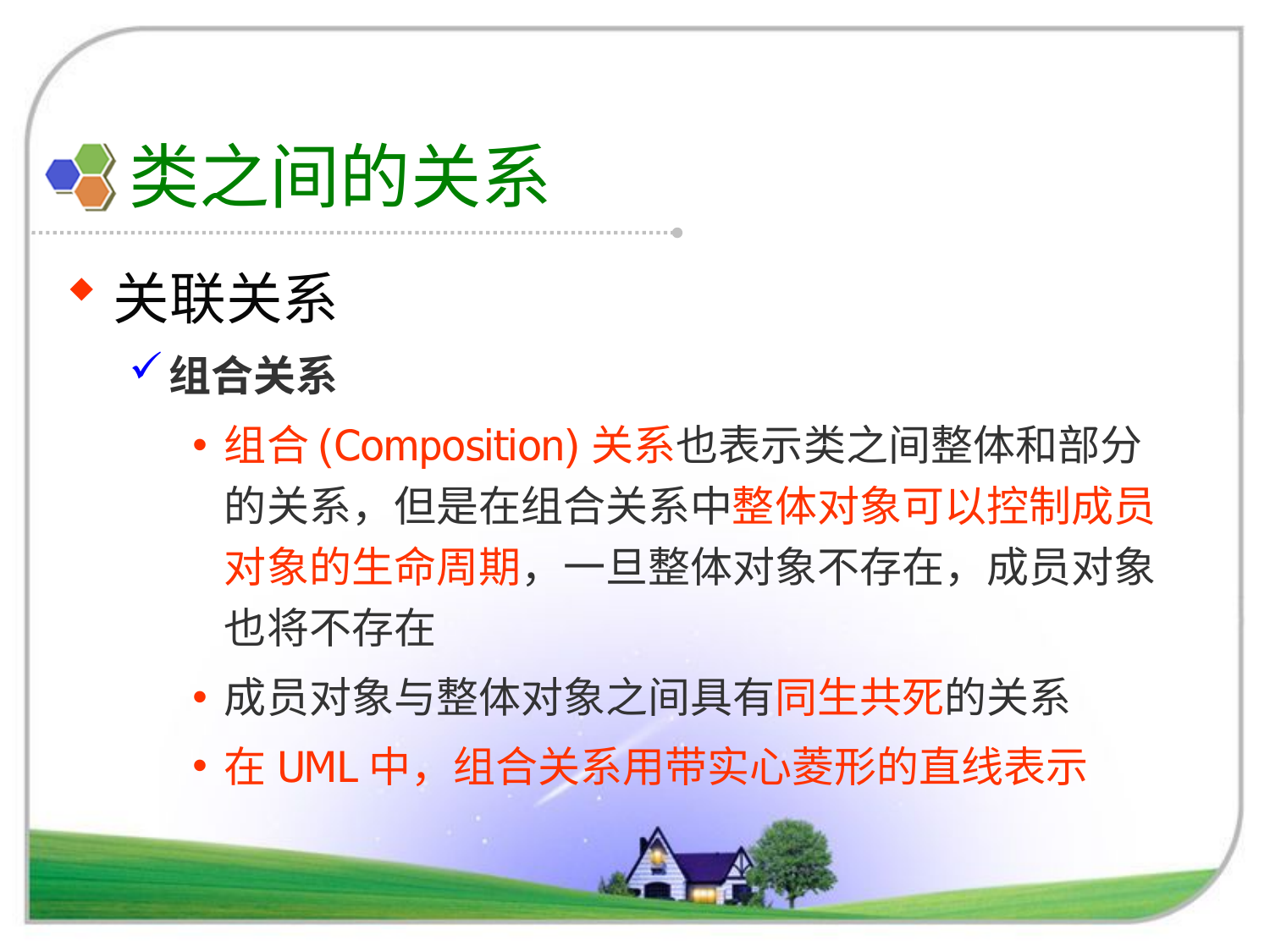

# 类之间的关系
关联关系
组合关系
组合(Composition)关系也表示类之间整体和部分的关系，但是在组合关系中整体对象可以控制成员对象的生命周期，一旦整体对象不存在，成员对象也将不存在
成员对象与整体对象之间具有同生共死的关系
在UML中，组合关系用带实心菱形的直线表示